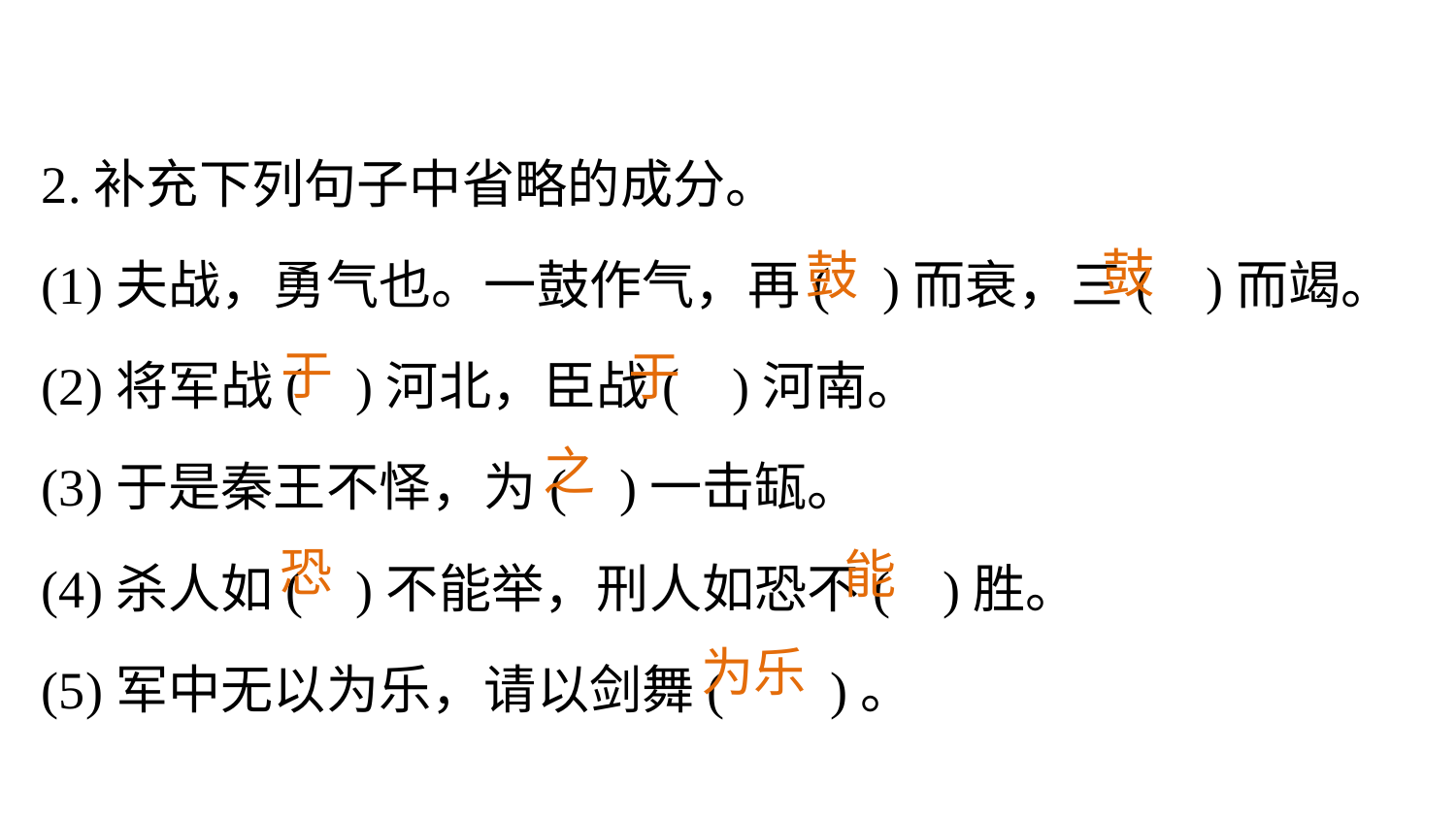

2.补充下列句子中省略的成分。
(1)夫战，勇气也。一鼓作气，再(    )而衰，三(    )而竭。
(2)将军战(    )河北，臣战(    )河南。
(3)于是秦王不怿，为(    )一击缻。
(4)杀人如(    )不能举，刑人如恐不(    )胜。
(5)军中无以为乐，请以剑舞(        )。
鼓
鼓
于
于
之
恐
能
为乐